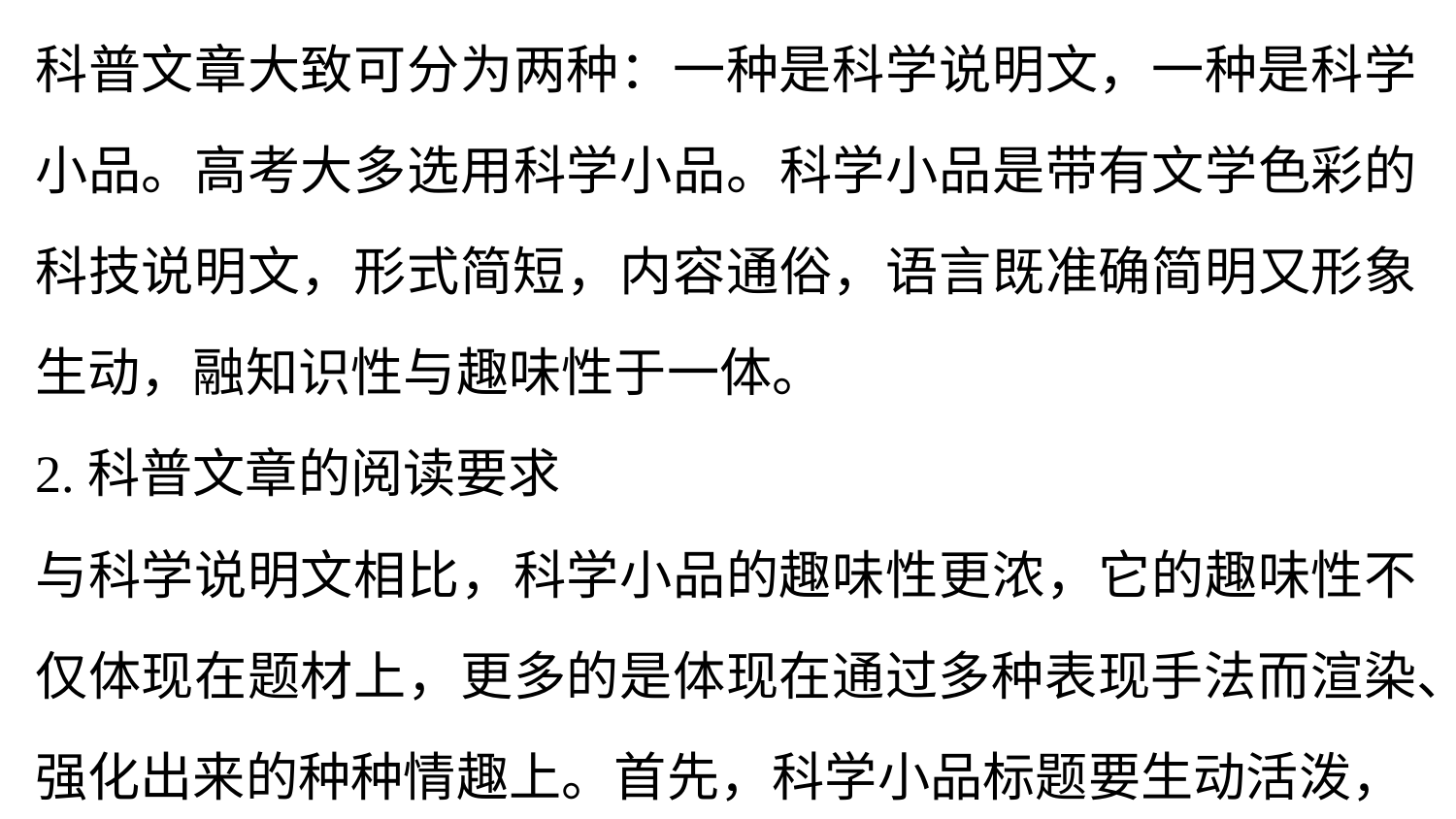

科普文章大致可分为两种：一种是科学说明文，一种是科学小品。高考大多选用科学小品。科学小品是带有文学色彩的科技说明文，形式简短，内容通俗，语言既准确简明又形象生动，融知识性与趣味性于一体。
2.科普文章的阅读要求
与科学说明文相比，科学小品的趣味性更浓，它的趣味性不仅体现在题材上，更多的是体现在通过多种表现手法而渲染、强化出来的种种情趣上。首先，科学小品标题要生动活泼，